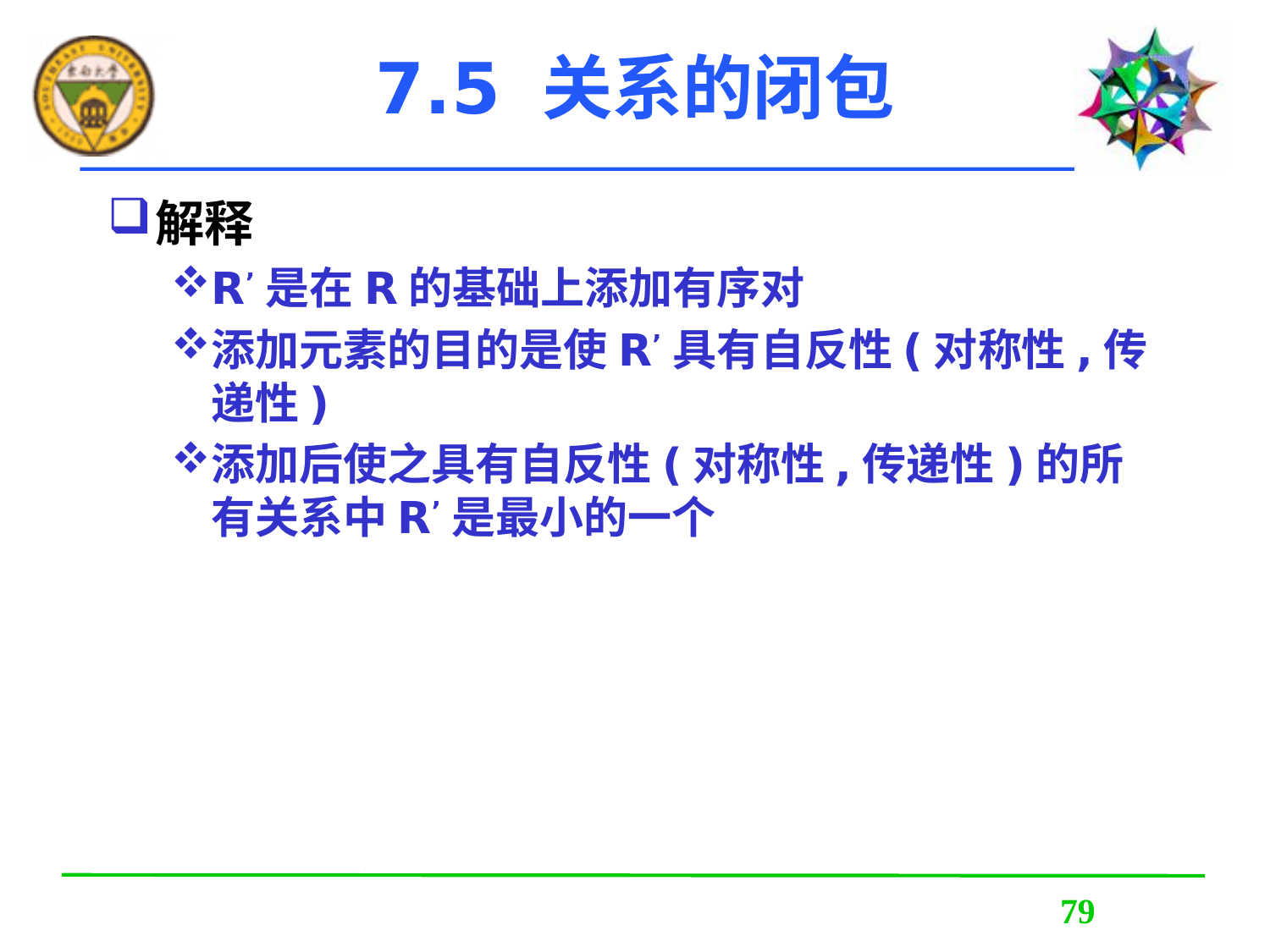

# 7.5 关系的闭包
解释
R’是在R的基础上添加有序对
添加元素的目的是使R’具有自反性(对称性,传递性)
添加后使之具有自反性(对称性,传递性)的所有关系中R’是最小的一个